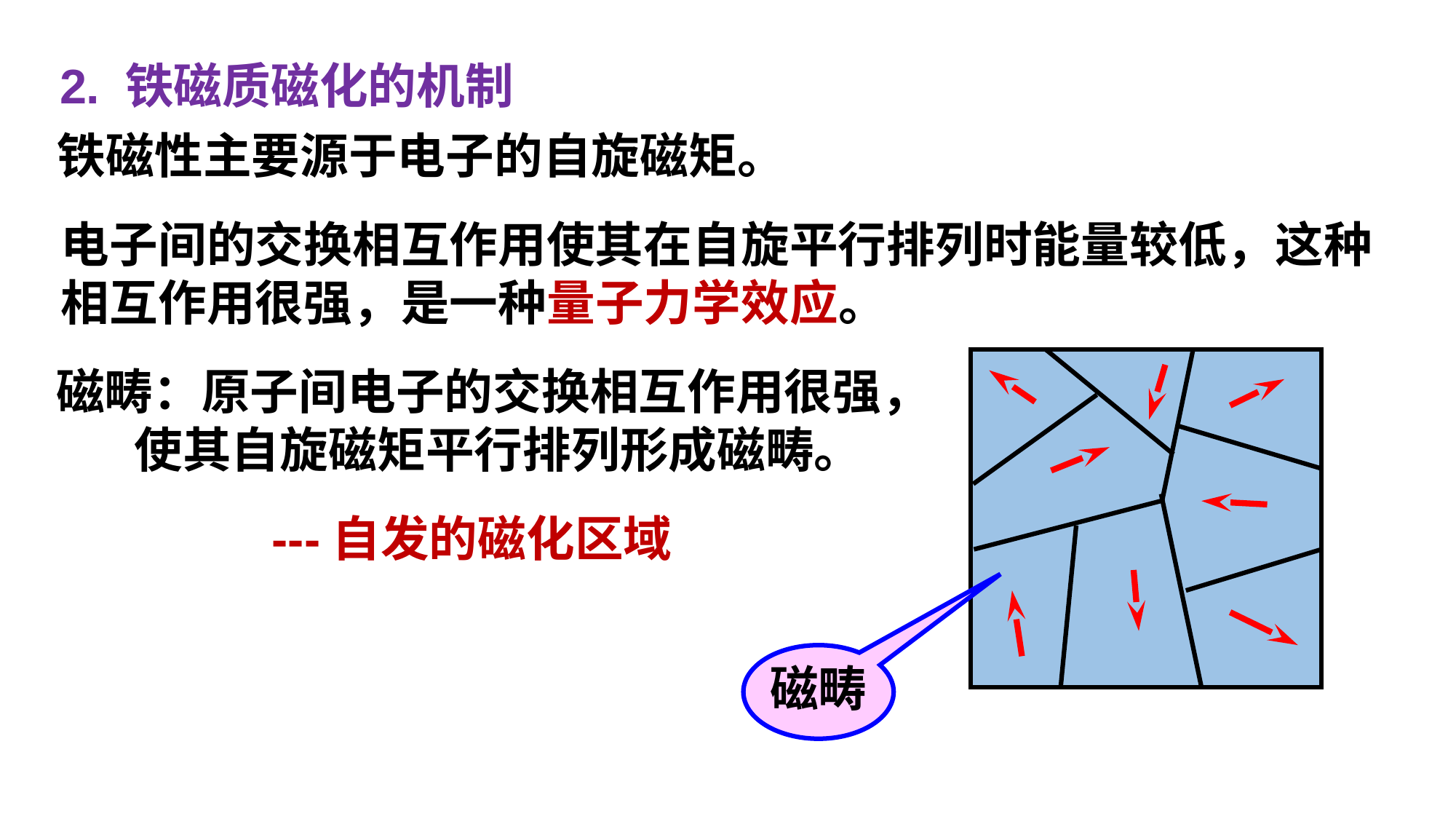

2. 铁磁质磁化的机制
铁磁性主要源于电子的自旋磁矩。
电子间的交换相互作用使其在自旋平行排列时能量较低，这种
相互作用很强，是一种量子力学效应。

磁畴：原子间电子的交换相互作用很强，
      使其自旋磁矩平行排列形成磁畴。
---自发的磁化区域

磁畴